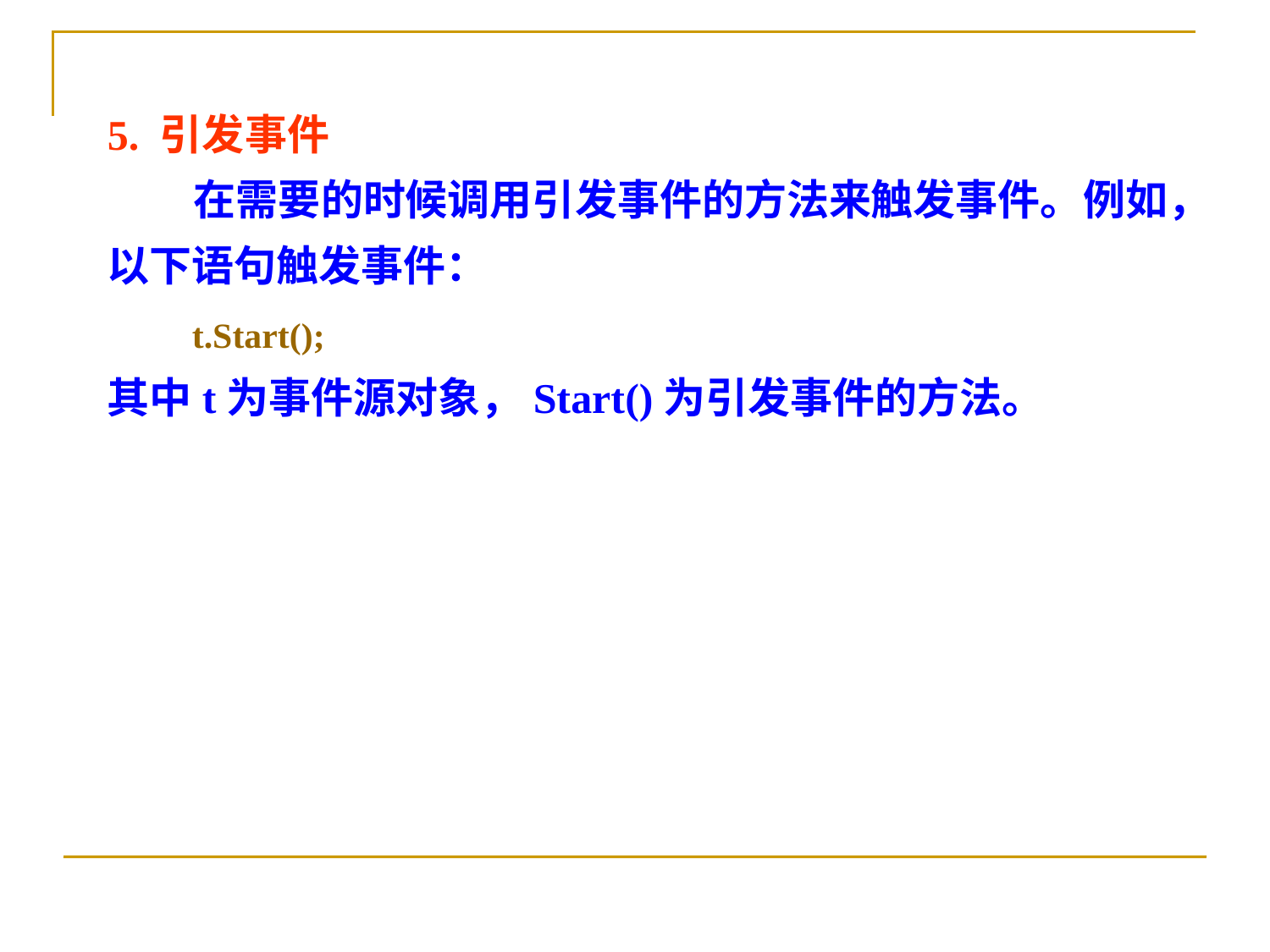

5. 引发事件
        在需要的时候调用引发事件的方法来触发事件。例如，以下语句触发事件：
        t.Start();
其中t为事件源对象，Start()为引发事件的方法。